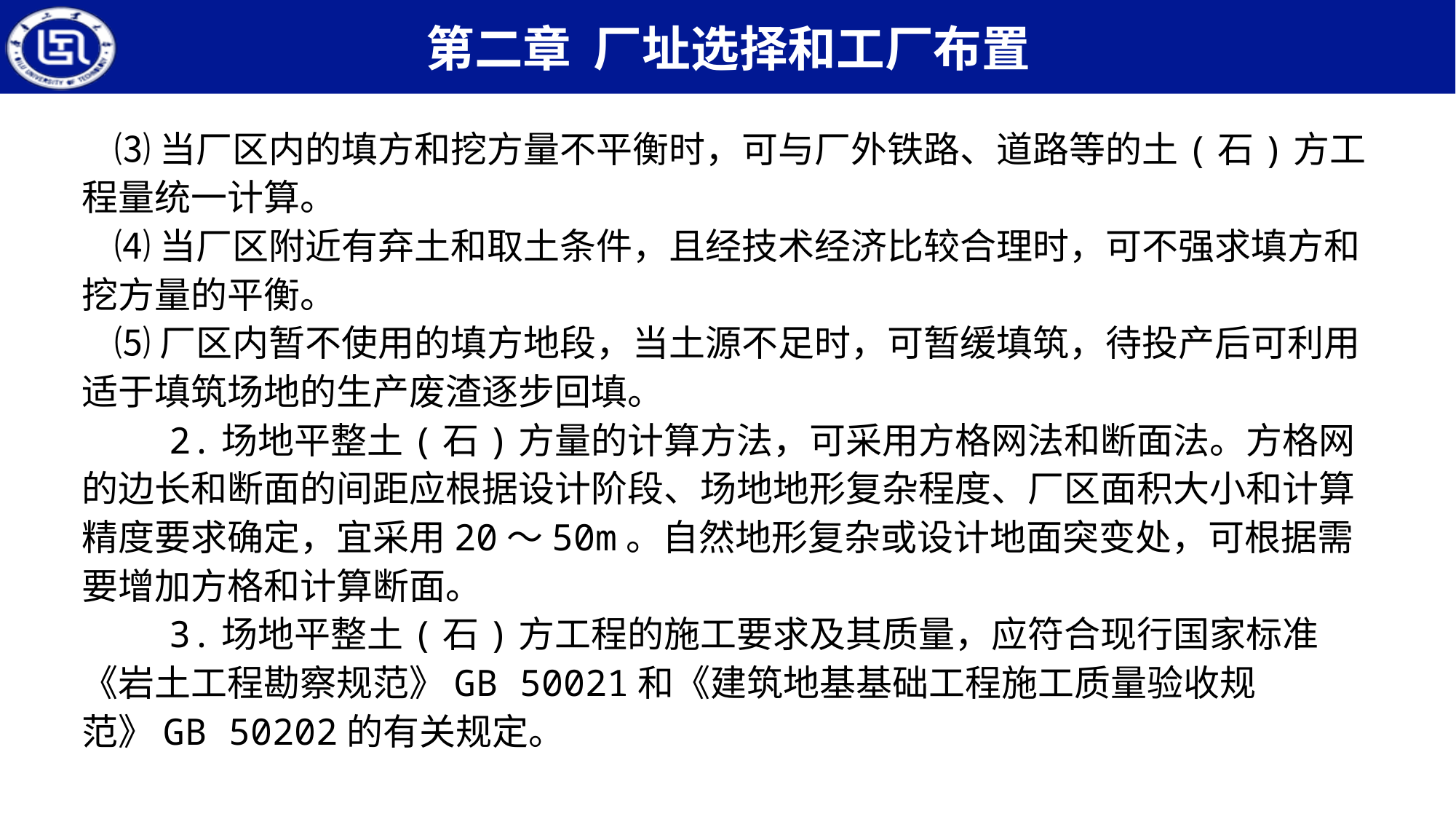

⑶当厂区内的填方和挖方量不平衡时，可与厂外铁路、道路等的土(石)方工程量统一计算。
    ⑷当厂区附近有弃土和取土条件，且经技术经济比较合理时，可不强求填方和挖方量的平衡。
    ⑸厂区内暂不使用的填方地段，当土源不足时，可暂缓填筑，待投产后可利用适于填筑场地的生产废渣逐步回填。
    2.场地平整土(石)方量的计算方法，可采用方格网法和断面法。方格网的边长和断面的间距应根据设计阶段、场地地形复杂程度、厂区面积大小和计算精度要求确定，宜采用20～50m。自然地形复杂或设计地面突变处，可根据需要增加方格和计算断面。
    3.场地平整土(石)方工程的施工要求及其质量，应符合现行国家标准《岩土工程勘察规范》GB 50021和《建筑地基基础工程施工质量验收规范》GB 50202的有关规定。